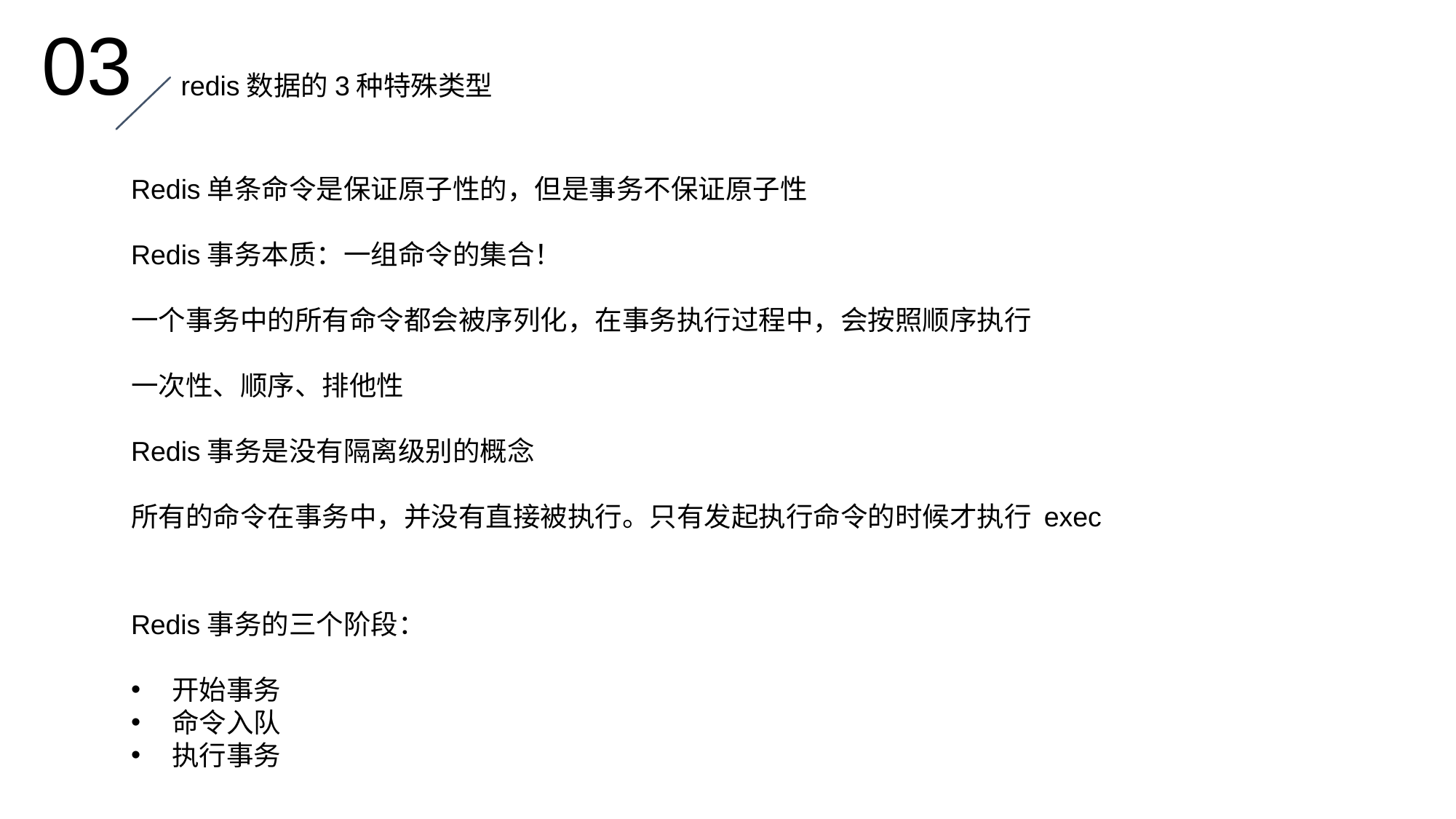

03
redis数据的3种特殊类型
Redis单条命令是保证原子性的，但是事务不保证原子性

Redis事务本质：一组命令的集合！

一个事务中的所有命令都会被序列化，在事务执行过程中，会按照顺序执行

一次性、顺序、排他性

Redis事务是没有隔离级别的概念

所有的命令在事务中，并没有直接被执行。只有发起执行命令的时候才执行 exec
Redis事务的三个阶段：

开始事务
命令入队
执行事务